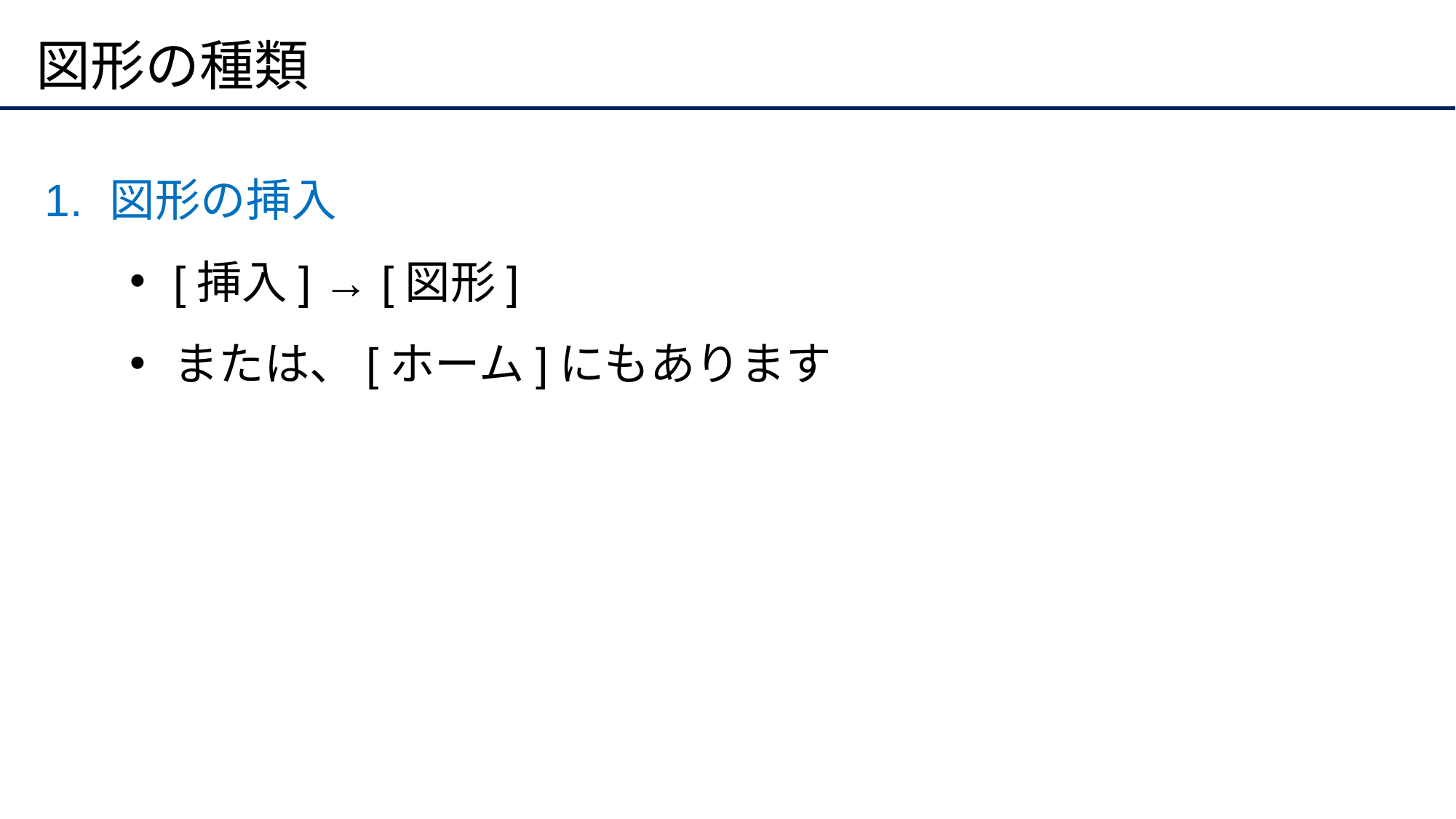

# 図形の種類
図形の挿入
[挿入] → [図形]
または、[ホーム]にもあります